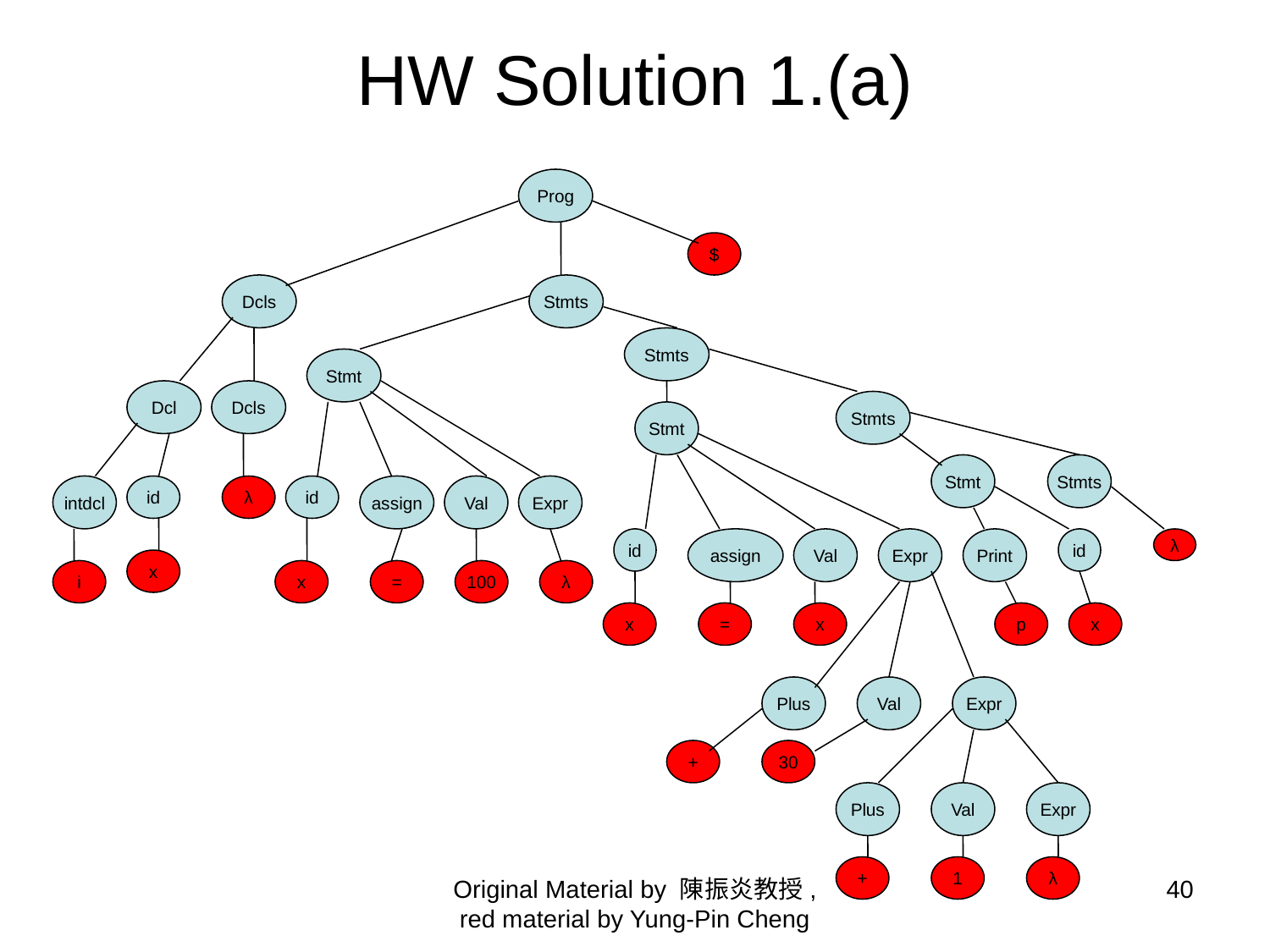

# HW Solution 1.(a)
Prog

$
Dcls
Stmts

Stmts
Stmt

Dcl
Dcls

Stmts

Stmt

Stmt
Stmts
intdcl
id
λ
id
assign
Val
Expr

id
assign
Val
Expr
Print
id
λ
x
i
x
=
100
λ

x
=
x
p
x
Plus
Val
Expr

+
30
Plus
Val
Expr

+
1
λ
Original Material by 陳振炎教授, red material by Yung-Pin Cheng
40